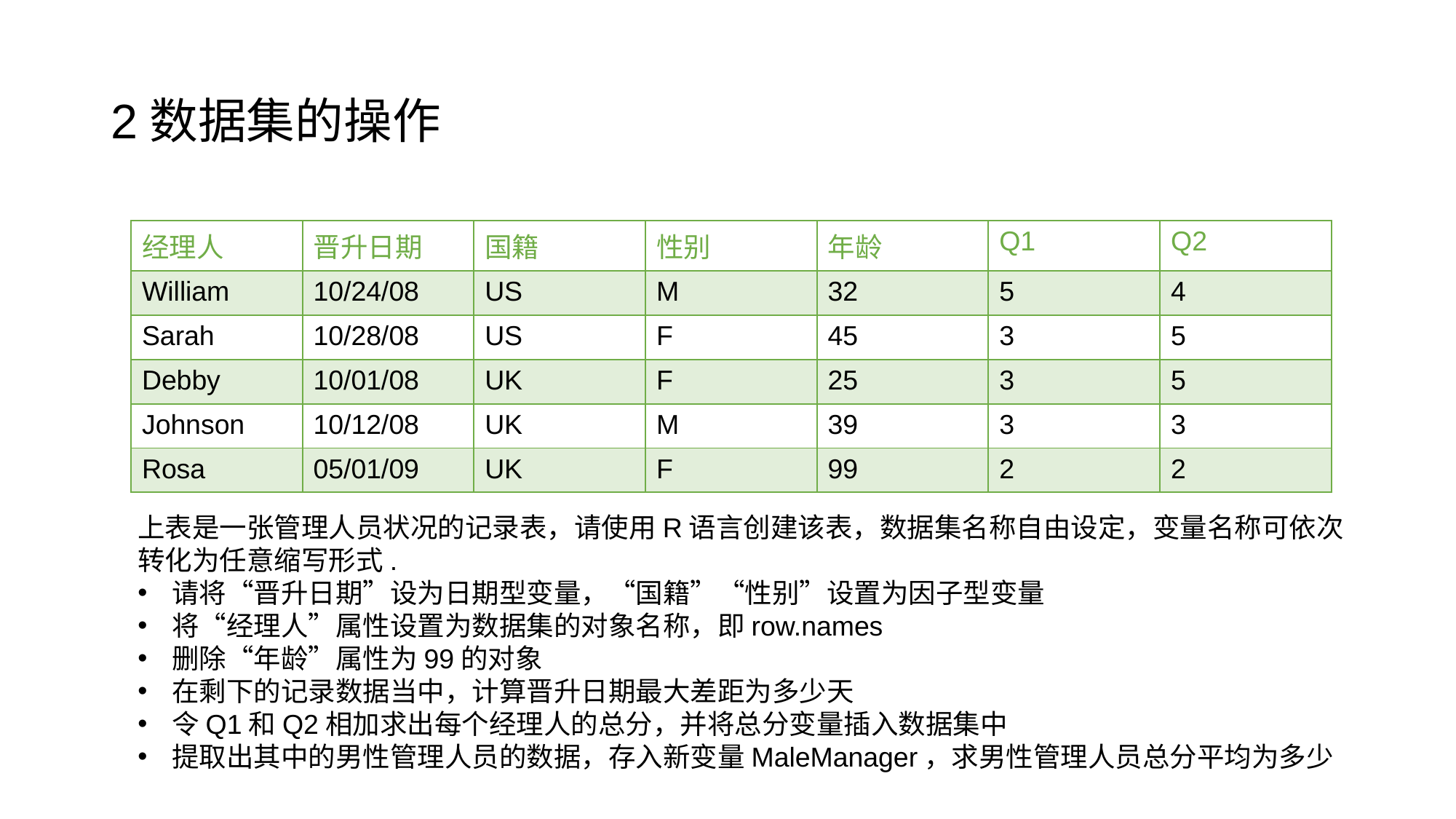

# 2数据集的操作
| 经理人 | 晋升日期 | 国籍 | 性别 | 年龄 | Q1 | Q2 |
| --- | --- | --- | --- | --- | --- | --- |
| William | 10/24/08 | US | M | 32 | 5 | 4 |
| Sarah | 10/28/08 | US | F | 45 | 3 | 5 |
| Debby | 10/01/08 | UK | F | 25 | 3 | 5 |
| Johnson | 10/12/08 | UK | M | 39 | 3 | 3 |
| Rosa | 05/01/09 | UK | F | 99 | 2 | 2 |
上表是一张管理人员状况的记录表，请使用R语言创建该表，数据集名称自由设定，变量名称可依次转化为任意缩写形式.
请将“晋升日期”设为日期型变量，“国籍”“性别”设置为因子型变量
将“经理人”属性设置为数据集的对象名称，即row.names
删除“年龄”属性为99的对象
在剩下的记录数据当中，计算晋升日期最大差距为多少天
令Q1和Q2相加求出每个经理人的总分，并将总分变量插入数据集中
提取出其中的男性管理人员的数据，存入新变量MaleManager，求男性管理人员总分平均为多少